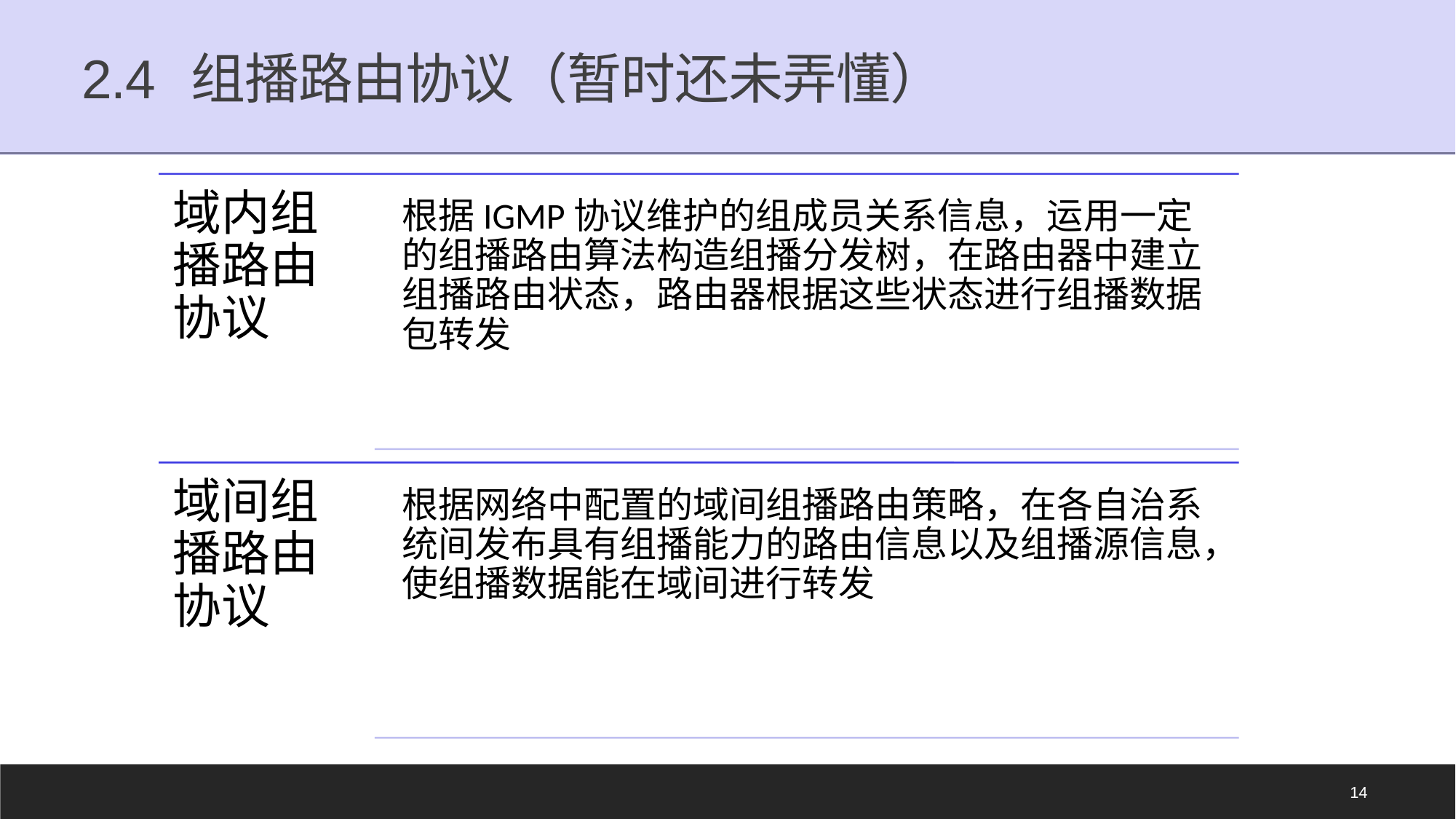

# 2.4	组播路由协议（暂时还未弄懂）
域内组播路由协议
根据IGMP协议维护的组成员关系信息，运用一定的组播路由算法构造组播分发树，在路由器中建立组播路由状态，路由器根据这些状态进行组播数据包转发
域间组播路由协议
根据网络中配置的域间组播路由策略，在各自治系统间发布具有组播能力的路由信息以及组播源信息，使组播数据能在域间进行转发
14